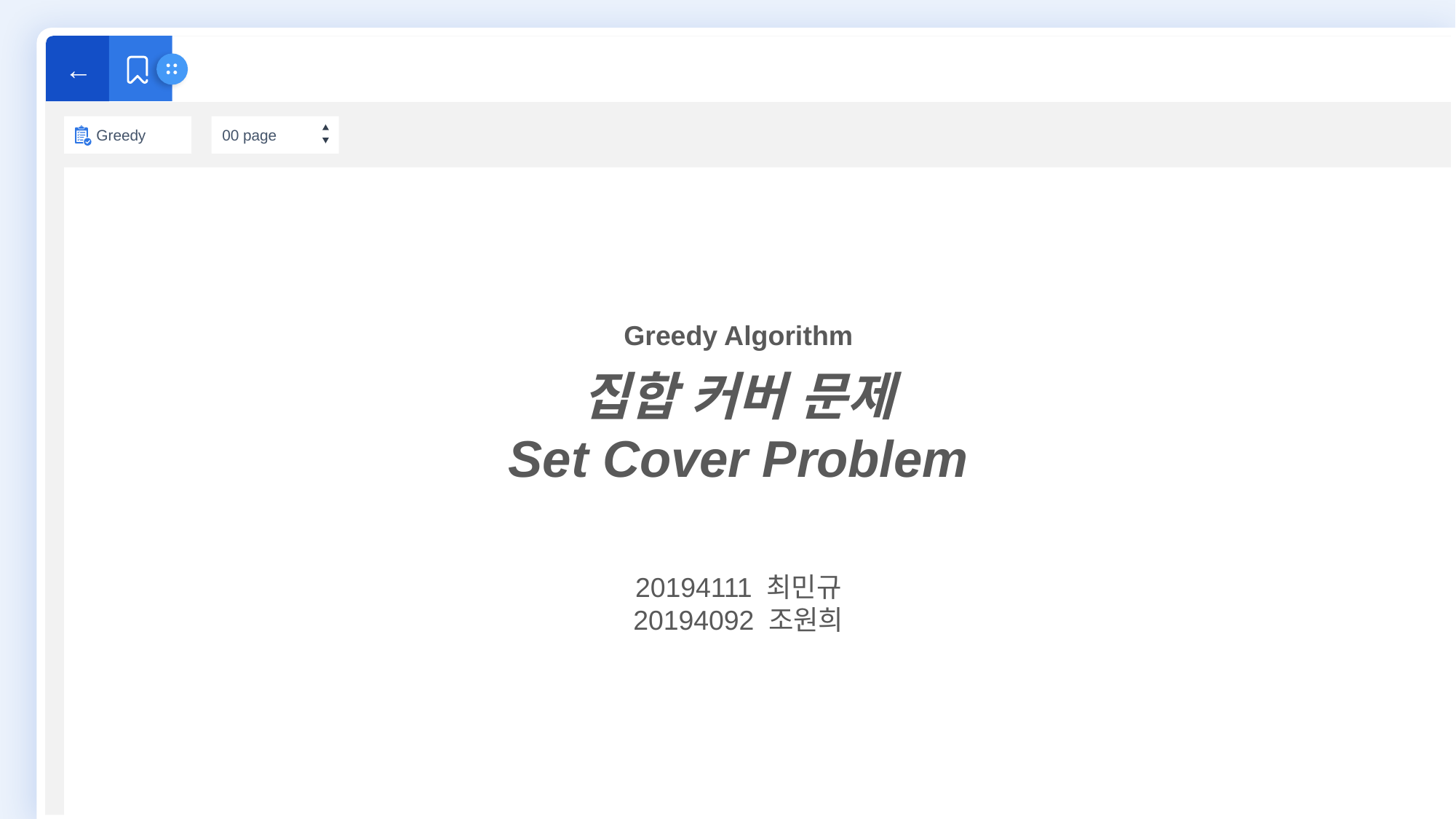

←

Greedy
00 page

Greedy Algorithm
집합 커버 문제
Set Cover Problem
20194111 최민규
20194092 조원희